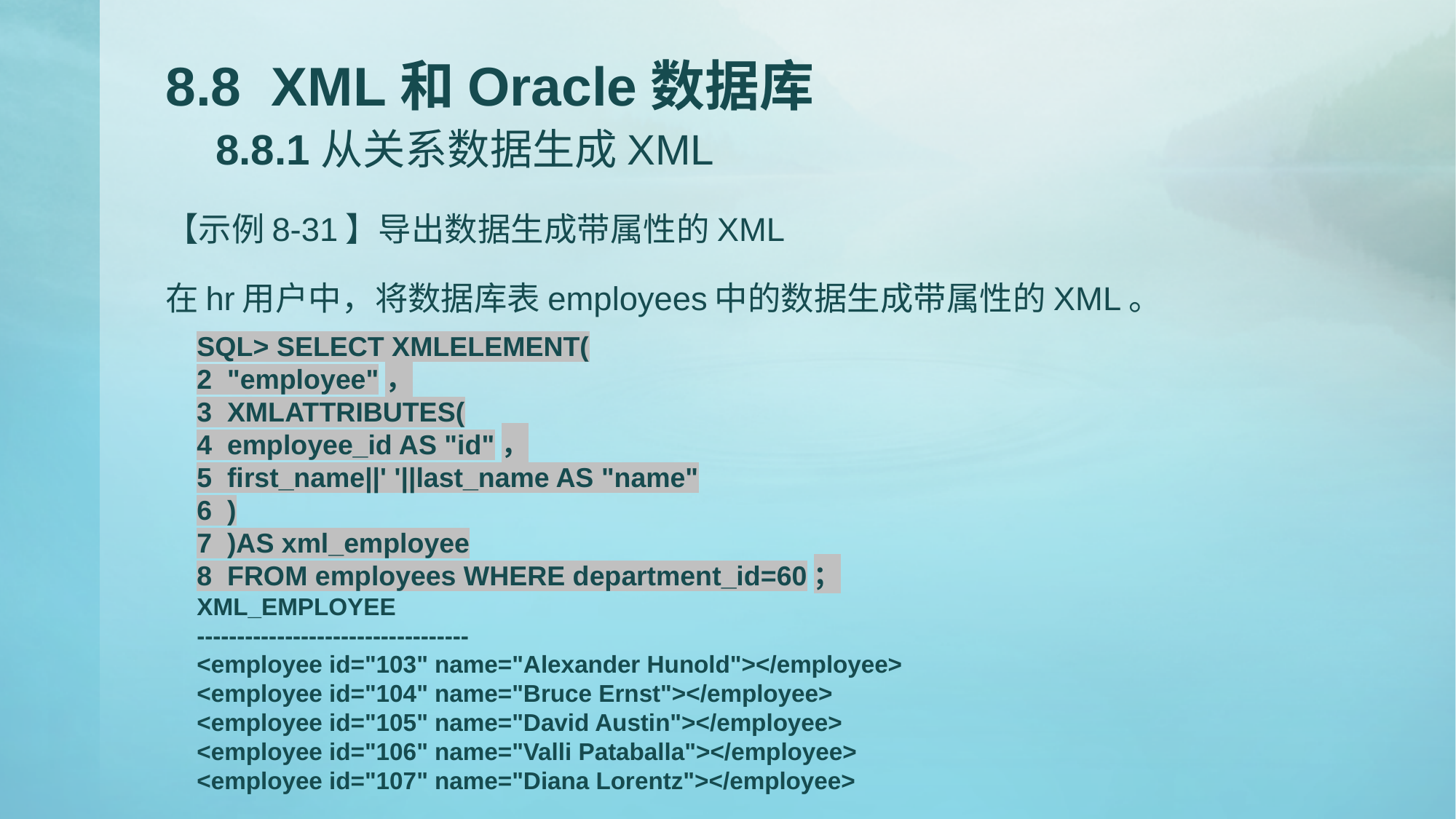

# 8.8  XML和Oracle数据库 8.8.1从关系数据生成XML
【示例8-31】导出数据生成带属性的XML
在hr用户中，将数据库表employees中的数据生成带属性的XML。
SQL> SELECT XMLELEMENT(
2  "employee"，
3  XMLATTRIBUTES(
4  employee_id AS "id"，
5  first_name||' '||last_name AS "name"
6  )
7  )AS xml_employee
8  FROM employees WHERE department_id=60；
XML_EMPLOYEE
----------------------------------
<employee id="103" name="Alexander Hunold"></employee>
<employee id="104" name="Bruce Ernst"></employee>
<employee id="105" name="David Austin"></employee>
<employee id="106" name="Valli Pataballa"></employee>
<employee id="107" name="Diana Lorentz"></employee>